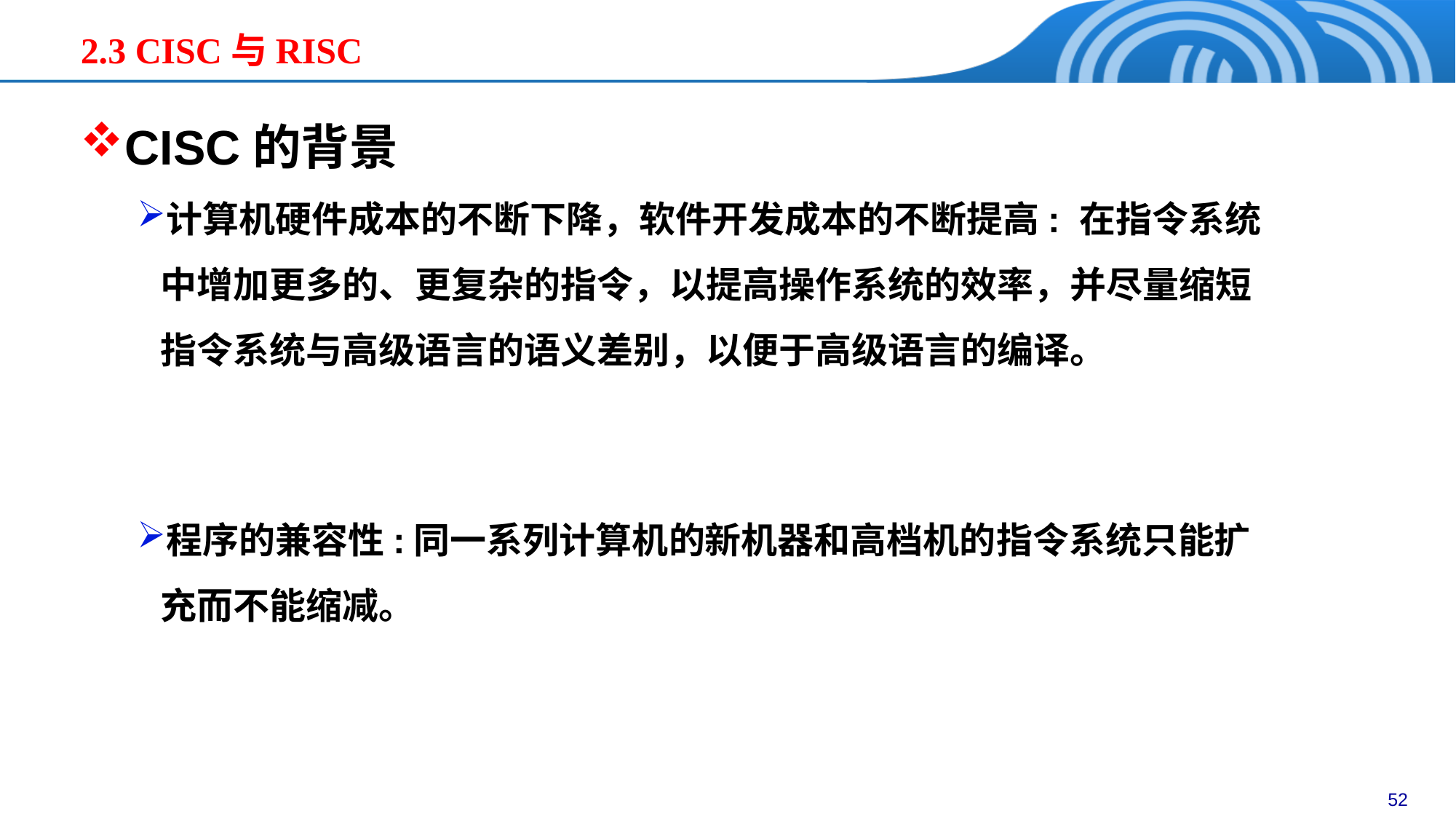

2.3 CISC与RISC
CISC的背景
计算机硬件成本的不断下降，软件开发成本的不断提高: 在指令系统中增加更多的、更复杂的指令，以提高操作系统的效率，并尽量缩短指令系统与高级语言的语义差别，以便于高级语言的编译。

程序的兼容性:同一系列计算机的新机器和高档机的指令系统只能扩充而不能缩减。